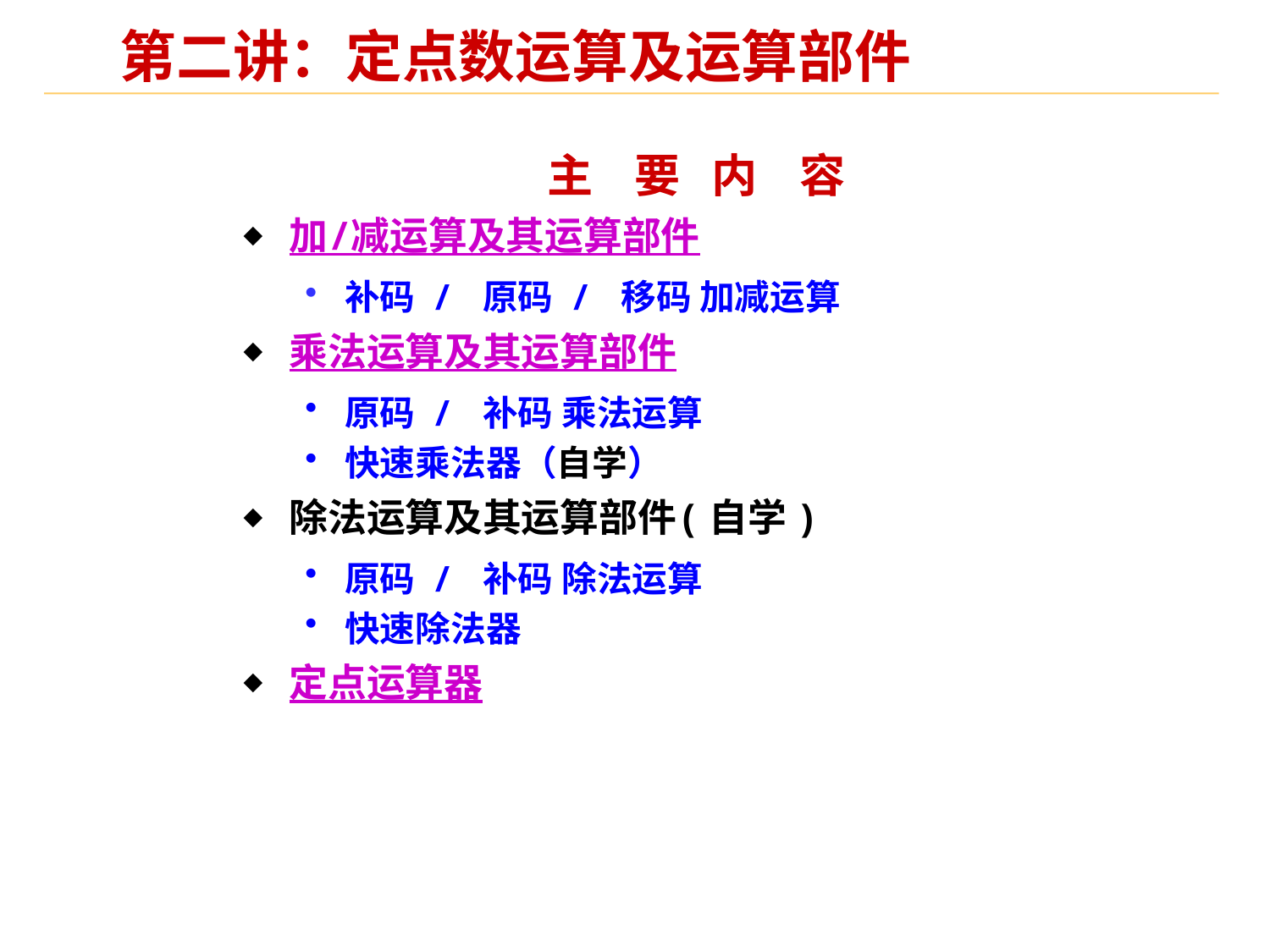

# 第二讲：定点数运算及运算部件
主    要   内    容
加/减运算及其运算部件
补码 / 原码 / 移码 加减运算
乘法运算及其运算部件
原码 / 补码 乘法运算
快速乘法器（自学）
除法运算及其运算部件(自学)
原码 / 补码 除法运算
快速除法器
定点运算器
25